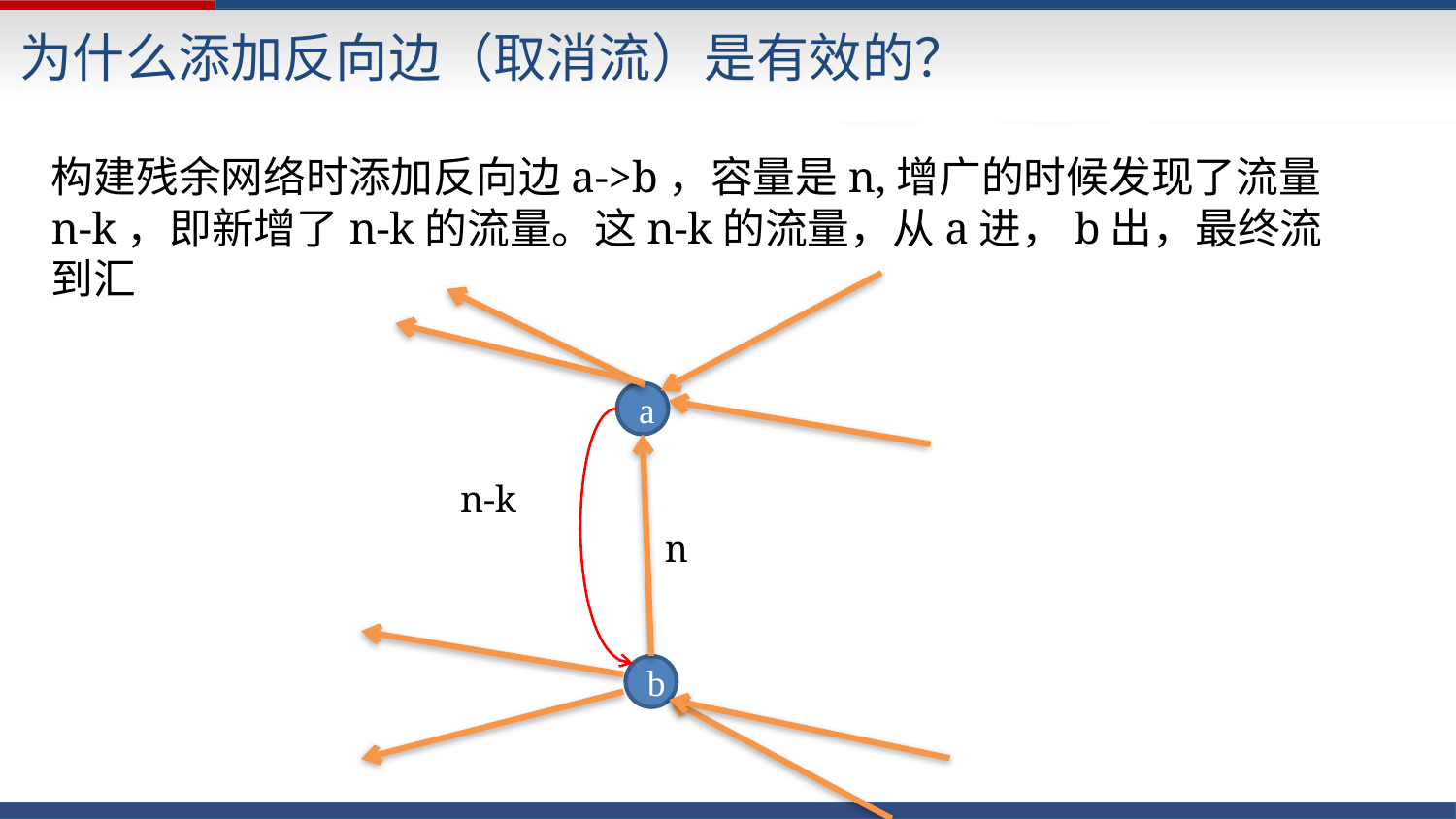

为什么添加反向边（取消流）是有效的？
构建残余网络时添加反向边a->b，容量是n,增广的时候发现了流量n-k，即新增了n-k的流量。这n-k的流量，从a进，b出，最终流到汇
a
n-k
n
b